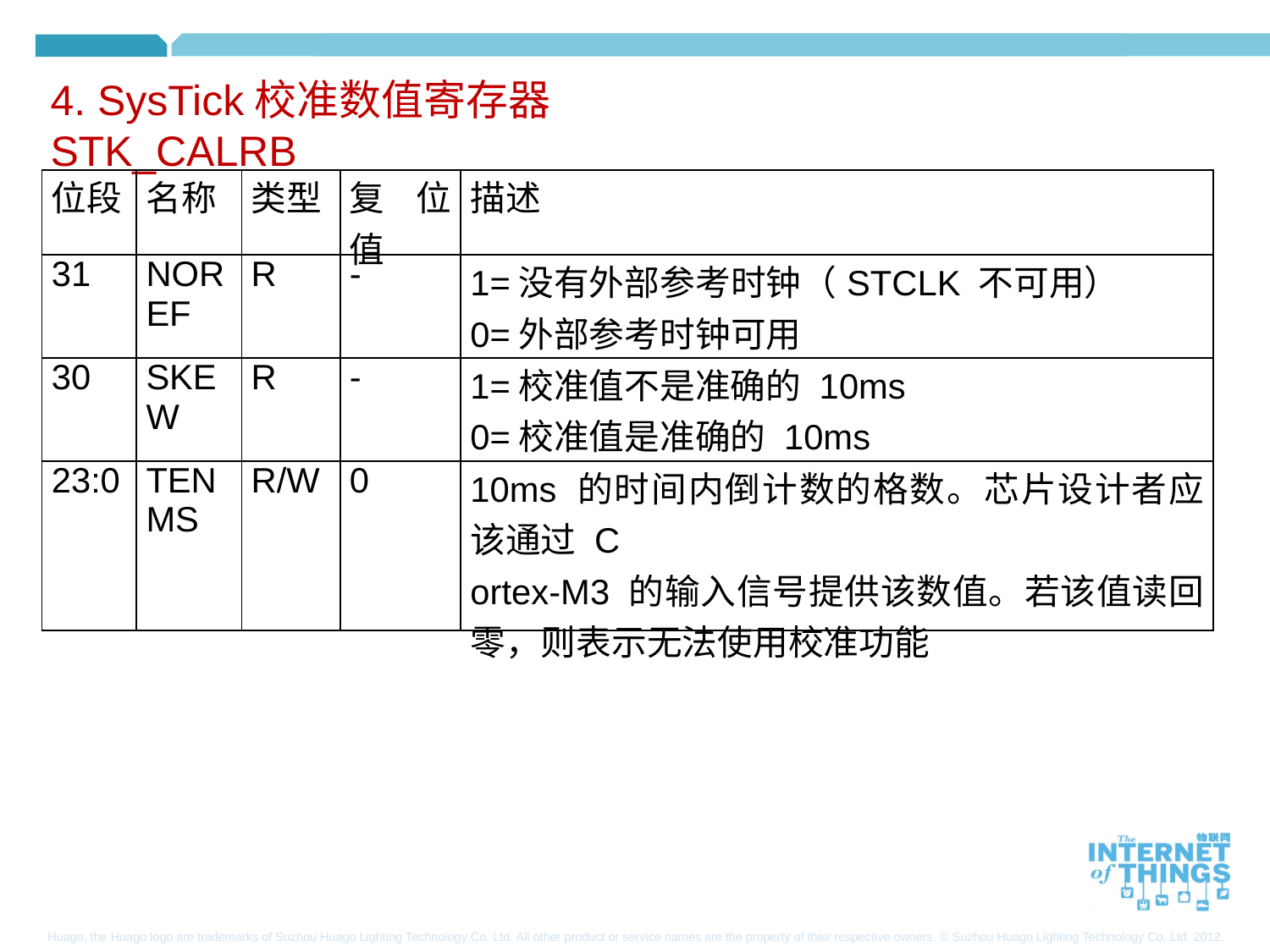

4. SysTick校准数值寄存器STK_CALRB
| 位段 | 名称 | 类型 | 复位值 | 描述 |
| --- | --- | --- | --- | --- |
| 31 | NOREF | R | ‐ | 1=没有外部参考时钟（STCLK 不可用） 0=外部参考时钟可用 |
| 30 | SKEW | R | ‐ | 1=校准值不是准确的 10ms 0=校准值是准确的 10ms |
| 23:0 | TENMS | R/W | 0 | 10ms 的时间内倒计数的格数。芯片设计者应该通过 C ortex‐M3 的输入信号提供该数值。若该值读回零，则表示无法使用校准功能 |